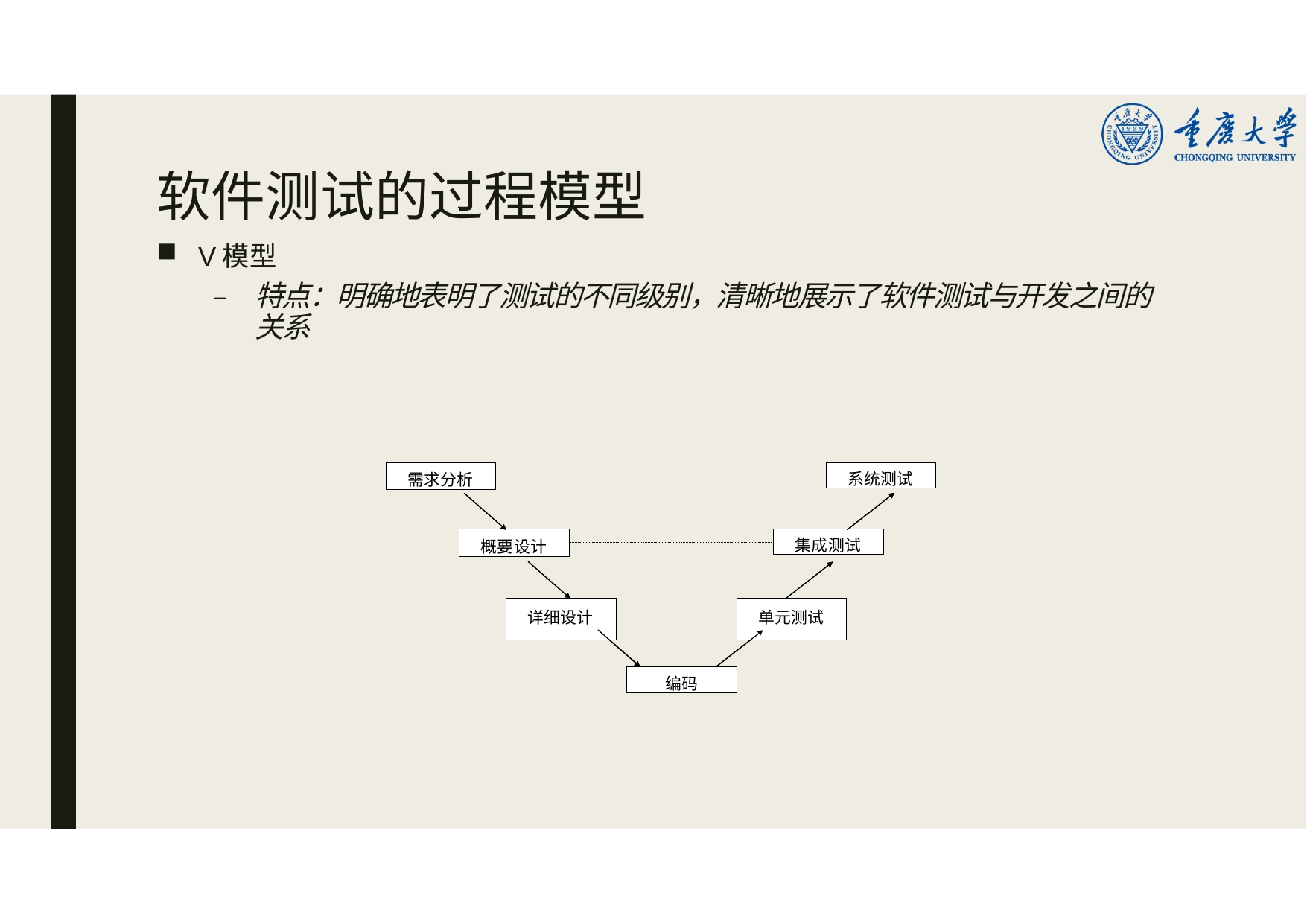

# 软件测试的过程模型
V模型
–	特点：明确地表明了测试的不同级别，清晰地展示了软件测试与开发之间的 关系
需求分析
系统测试
系统测试
需求分析

概要设计
集成测试
集成测试
概要设计

| 详细设计 |  | 单元测试 |
| --- | --- | --- |
|  |  |  |
详细设计
单元测试

编码
编码